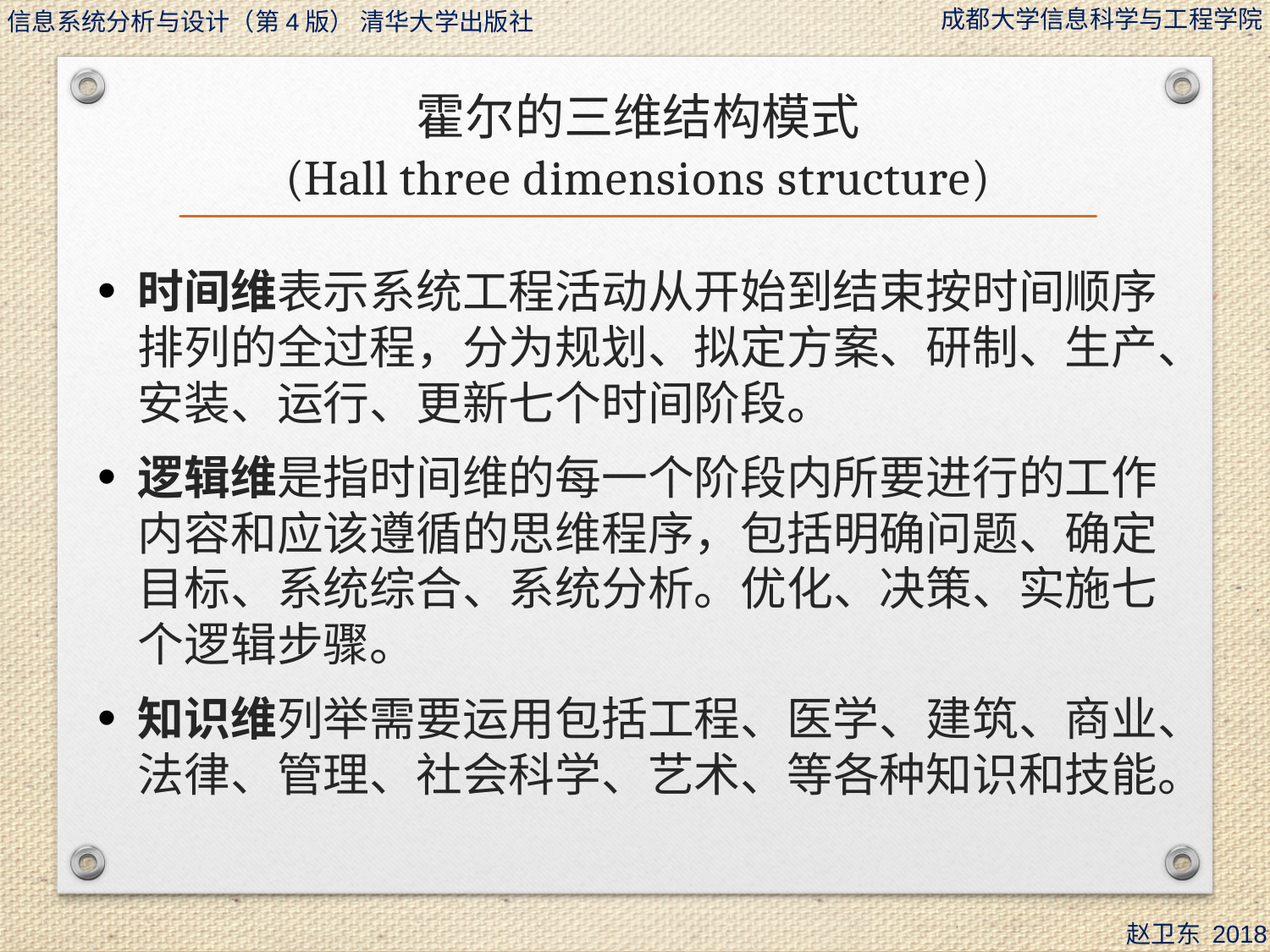

# 霍尔的三维结构模式 (Hall three dimensions structure)
时间维表示系统工程活动从开始到结束按时间顺序排列的全过程，分为规划、拟定方案、研制、生产、安装、运行、更新七个时间阶段。
逻辑维是指时间维的每一个阶段内所要进行的工作内容和应该遵循的思维程序，包括明确问题、确定目标、系统综合、系统分析。优化、决策、实施七个逻辑步骤。
知识维列举需要运用包括工程、医学、建筑、商业、法律、管理、社会科学、艺术、等各种知识和技能。